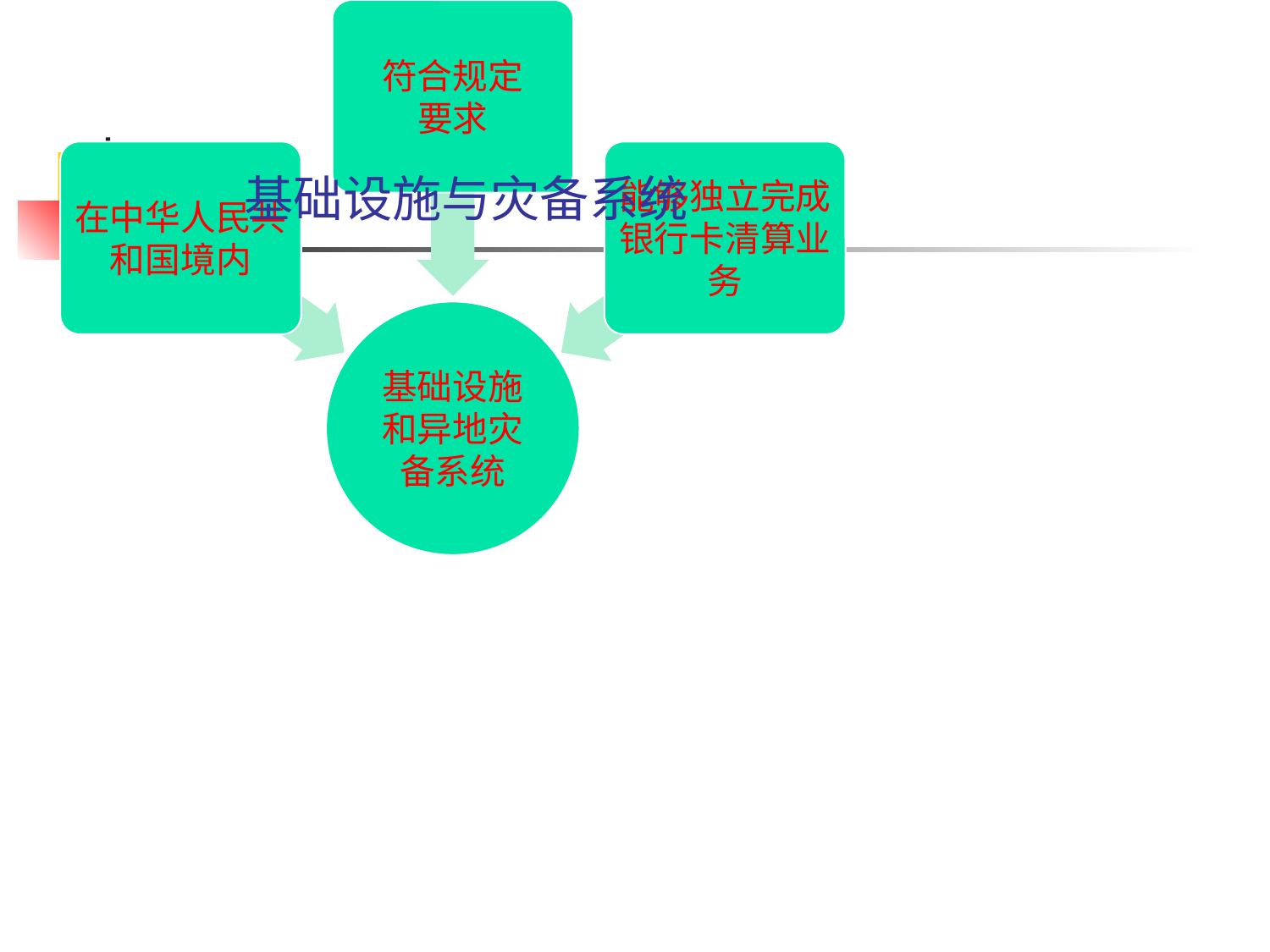

基础设施与灾备系统
基础设施和异地灾备系统
在中华人民共和国境内
符合规定
要求
能够独立完成银行卡清算业务